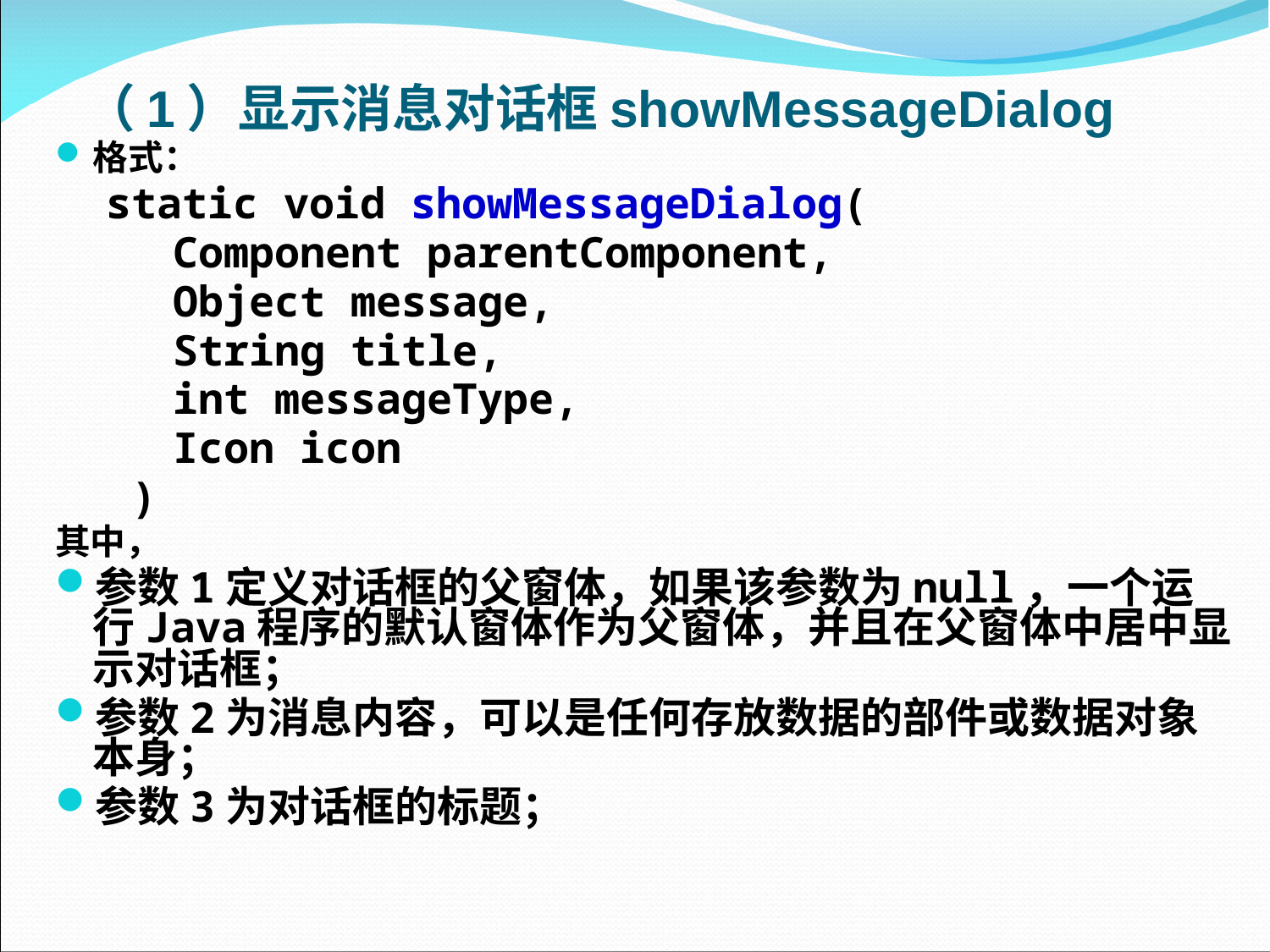

# （1）显示消息对话框showMessageDialog
格式：
  static void showMessageDialog(
 Component parentComponent,
 Object message,
 String title,
 int messageType,
 Icon icon
   )
其中，
参数1定义对话框的父窗体，如果该参数为null，一个运行Java程序的默认窗体作为父窗体，并且在父窗体中居中显示对话框；
参数2为消息内容，可以是任何存放数据的部件或数据对象本身；
参数3为对话框的标题；